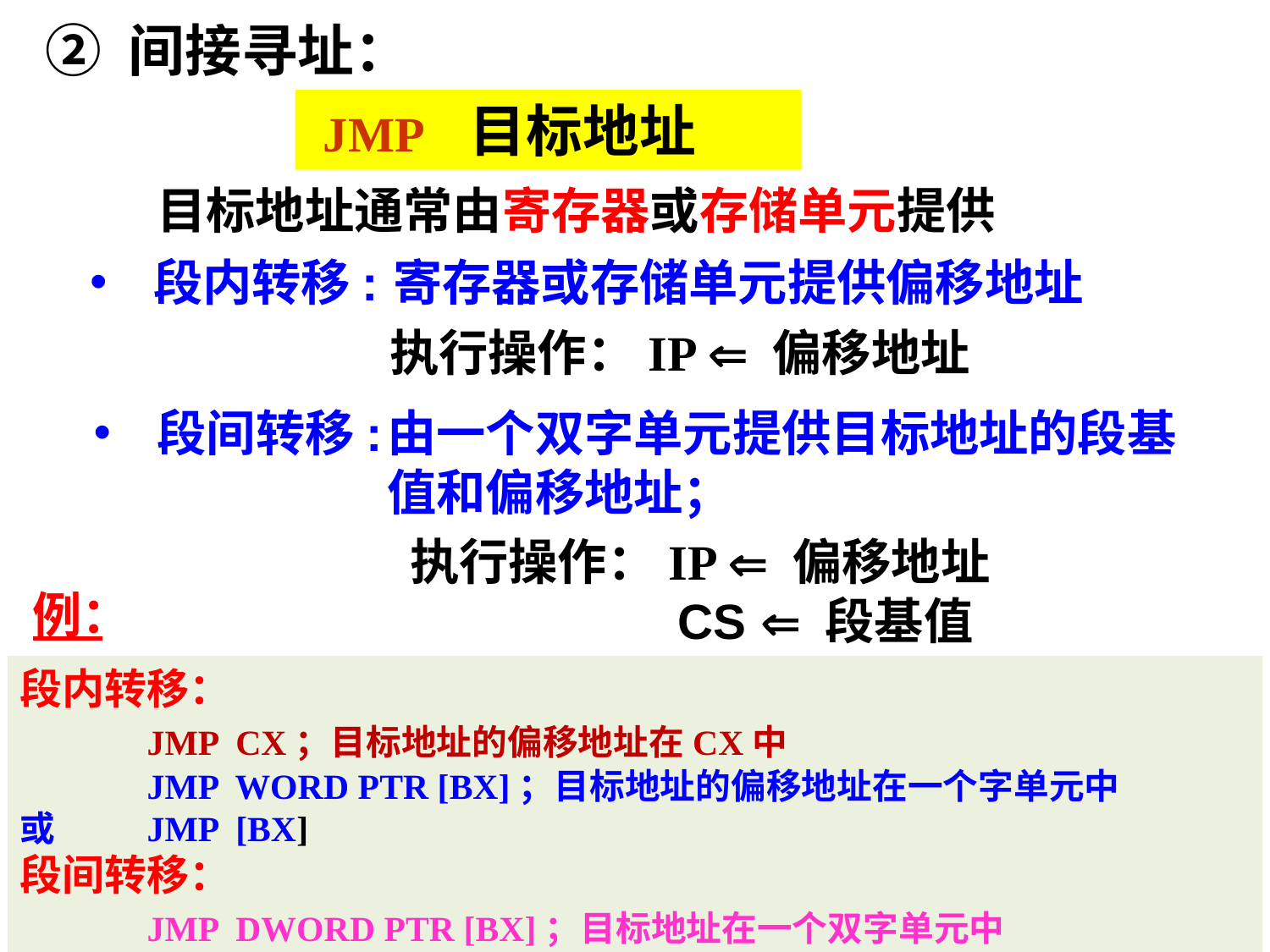

② 间接寻址：
 JMP  目标地址
目标地址通常由寄存器或存储单元提供
段内转移:
寄存器或存储单元提供偏移地址
执行操作：IP ⇐ 偏移地址
段间转移:
由一个双字单元提供目标地址的段基值和偏移地址；
执行操作：IP ⇐ 偏移地址
		 CS ⇐ 段基值
例：
段内转移：
	JMP  CX；目标地址的偏移地址在CX中
	JMP  WORD PTR [BX]；目标地址的偏移地址在一个字单元中
或	JMP  [BX]
段间转移：
	JMP  DWORD PTR [BX]；目标地址在一个双字单元中
73